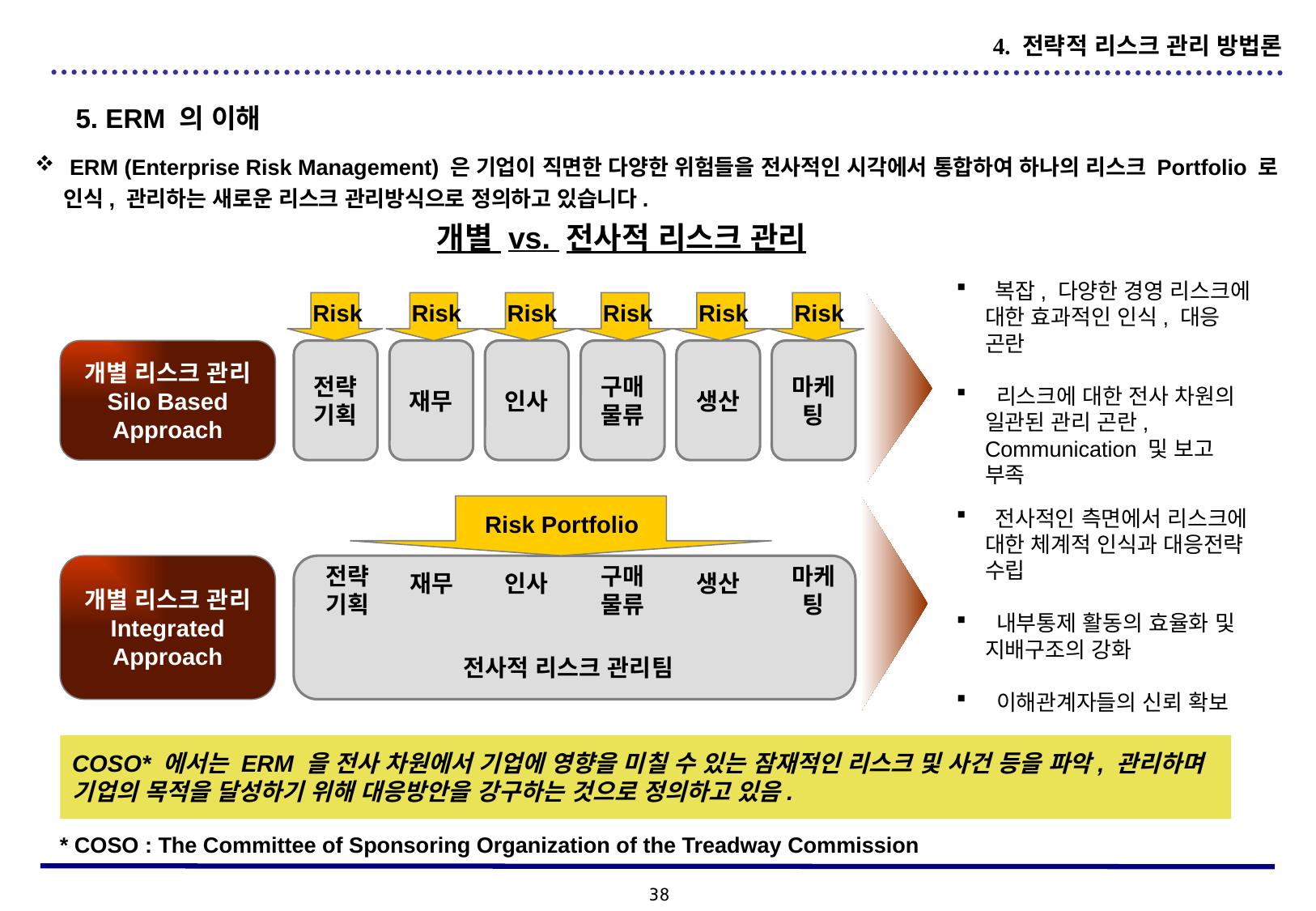

4. 전략적 리스크 관리 방법론
5. ERM 의 이해
 ERM (Enterprise Risk Management) 은 기업이 직면한 다양한 위험들을 전사적인 시각에서 통합하여 하나의 리스크 Portfolio 로 인식, 관리하는 새로운 리스크 관리방식으로 정의하고 있습니다.
개별 vs. 전사적 리스크 관리

Risk

Risk

Risk

Risk

Risk

Risk
 복잡, 다양한 경영 리스크에 대한 효과적인 인식, 대응 곤란

 리스크에 대한 전사 차원의 일관된 관리 곤란, Communication 및 보고 부족
개별 리스크 관리
Silo Based Approach
전략
기획
재무
인사
구매
물류
생산
마케팅

 전사적인 측면에서 리스크에 대한 체계적 인식과 대응전략 수립

 내부통제 활동의 효율화 및 지배구조의 강화

 이해관계자들의 신뢰 확보
Risk Portfolio
개별 리스크 관리
Integrated Approach

전략
기획
구매
물류
마케팅
재무
인사
생산

전사적 리스크 관리팀
COSO* 에서는 ERM 을 전사 차원에서 기업에 영향을 미칠 수 있는 잠재적인 리스크 및 사건 등을 파악, 관리하며 기업의 목적을 달성하기 위해 대응방안을 강구하는 것으로 정의하고 있음.
* COSO : The Committee of Sponsoring Organization of the Treadway Commission